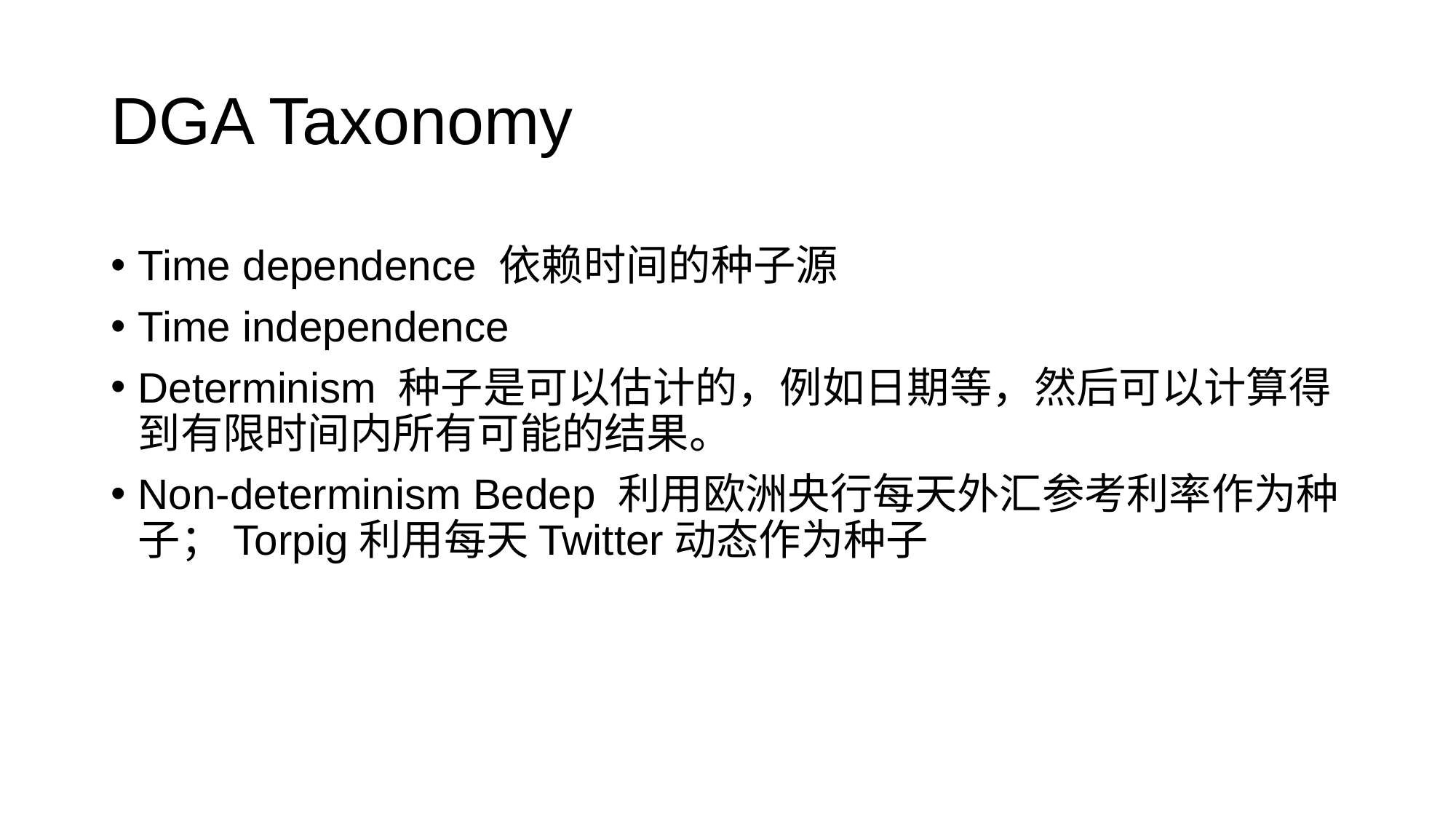

# DGA Taxonomy
Time dependence 依赖时间的种子源
Time independence
Determinism 种子是可以估计的，例如日期等，然后可以计算得到有限时间内所有可能的结果。
Non-determinism Bedep 利用欧洲央行每天外汇参考利率作为种子；Torpig利用每天Twitter动态作为种子